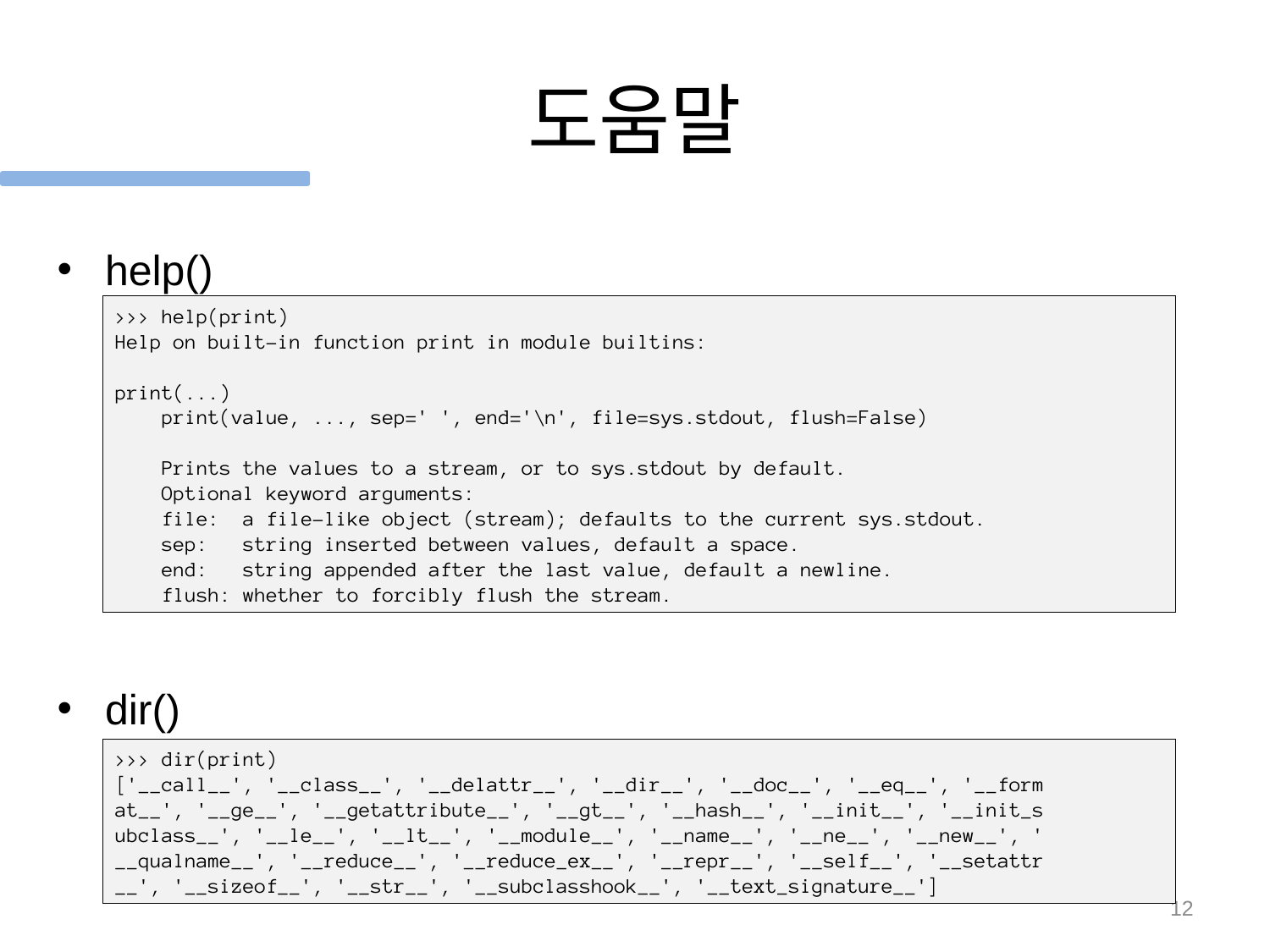

# 도움말

help()

dir()
>>> help(print)
Help on built-in function print in module builtins:

print(...)
    print(value, ..., sep=' ', end='\n', file=sys.stdout, flush=False)

    Prints the values to a stream, or to sys.stdout by default.
    Optional keyword arguments:
    file:  a file-like object (stream); defaults to the current sys.stdout.
    sep:   string inserted between values, default a space.
    end:   string appended after the last value, default a newline.
    flush: whether to forcibly flush the stream.
>>> dir(print)
['__call__', '__class__', '__delattr__', '__dir__', '__doc__', '__eq__', '__form
at__', '__ge__', '__getattribute__', '__gt__', '__hash__', '__init__', '__init_s
ubclass__', '__le__', '__lt__', '__module__', '__name__', '__ne__', '__new__', '
__qualname__', '__reduce__', '__reduce_ex__', '__repr__', '__self__', '__setattr
__', '__sizeof__', '__str__', '__subclasshook__', '__text_signature__']
12